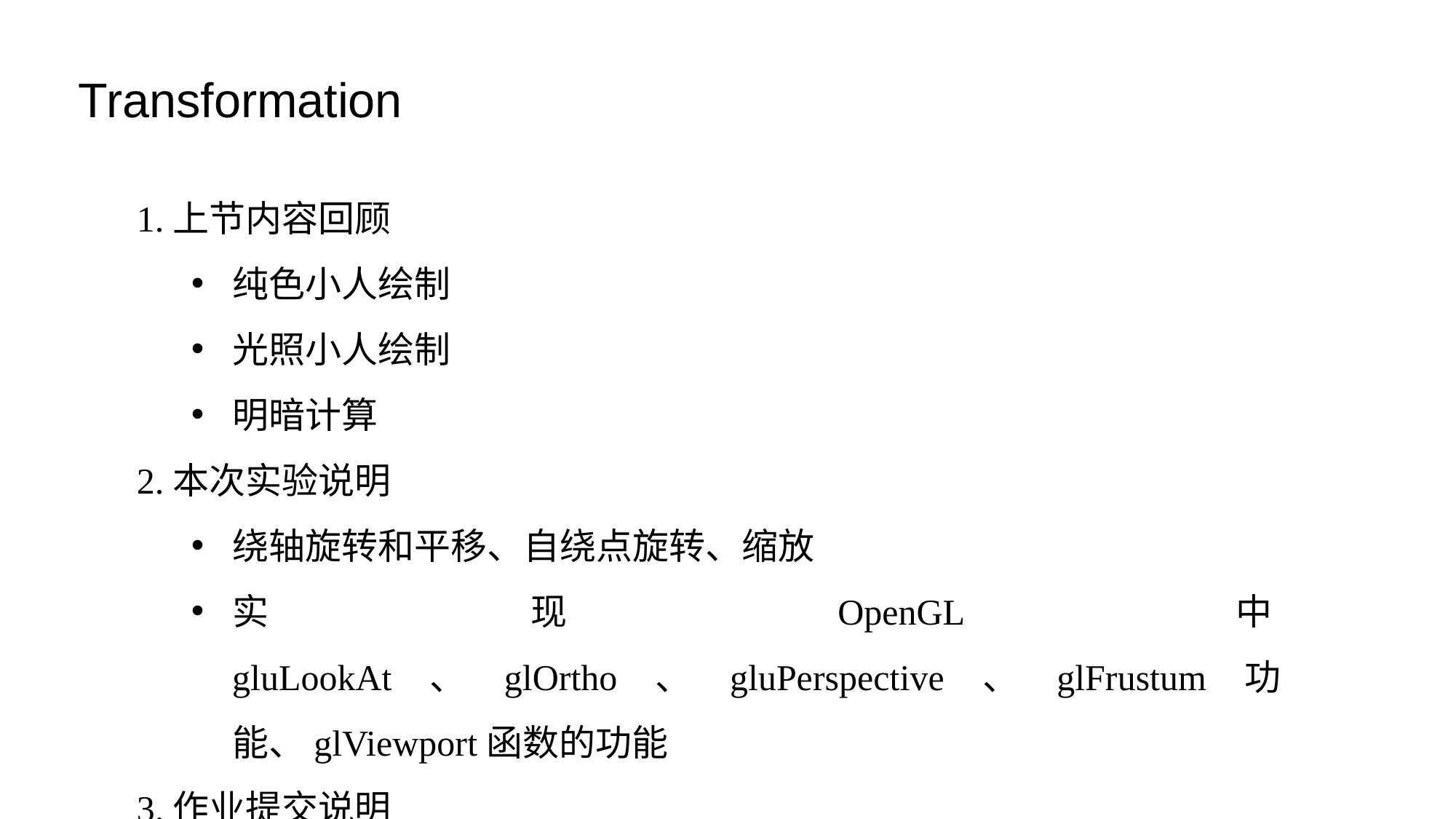

Transformation
1.上节内容回顾
纯色小人绘制
光照小人绘制
明暗计算
2.本次实验说明
绕轴旋转和平移、自绕点旋转、缩放
实现OpenGL中gluLookAt、glOrtho、gluPerspective、glFrustum功能、glViewport函数的功能
3.作业提交说明